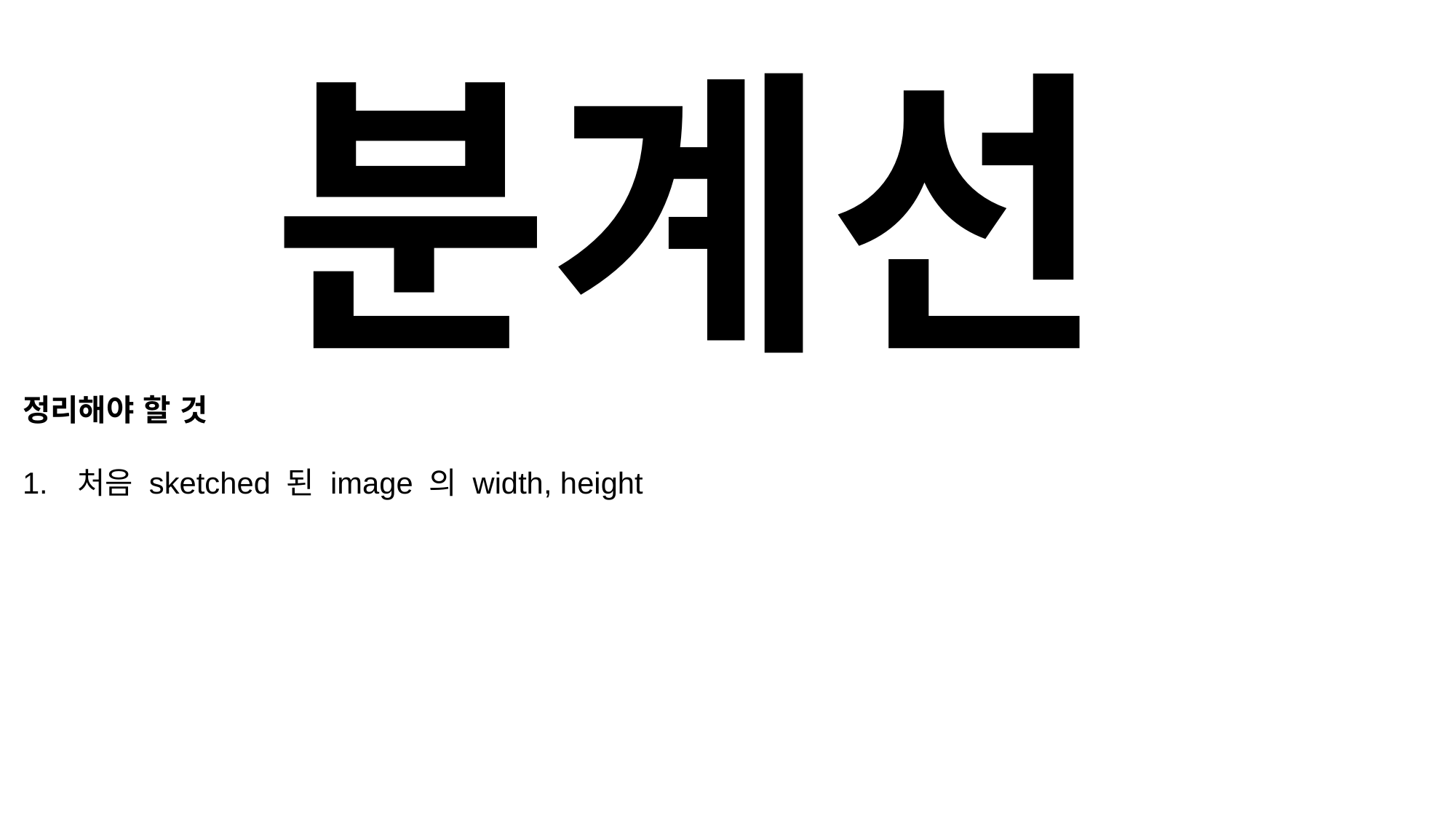

분계선
정리해야 할 것
처음 sketched 된 image 의 width, height